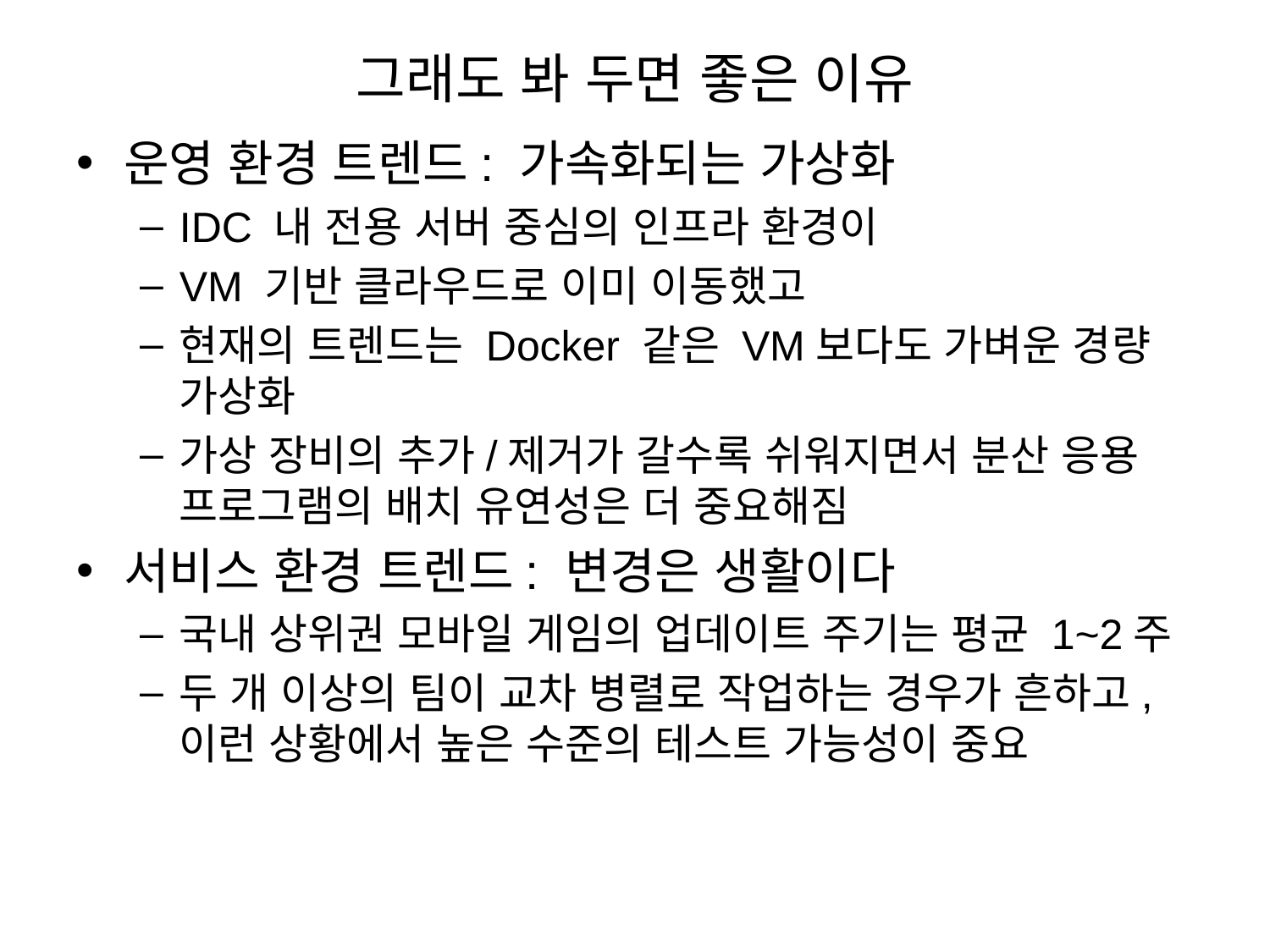

# 그래도 봐 두면 좋은 이유
운영 환경 트렌드: 가속화되는 가상화
IDC 내 전용 서버 중심의 인프라 환경이
VM 기반 클라우드로 이미 이동했고
현재의 트렌드는 Docker 같은 VM보다도 가벼운 경량 가상화
가상 장비의 추가/제거가 갈수록 쉬워지면서 분산 응용 프로그램의 배치 유연성은 더 중요해짐
서비스 환경 트렌드: 변경은 생활이다
국내 상위권 모바일 게임의 업데이트 주기는 평균 1~2주
두 개 이상의 팀이 교차 병렬로 작업하는 경우가 흔하고, 이런 상황에서 높은 수준의 테스트 가능성이 중요